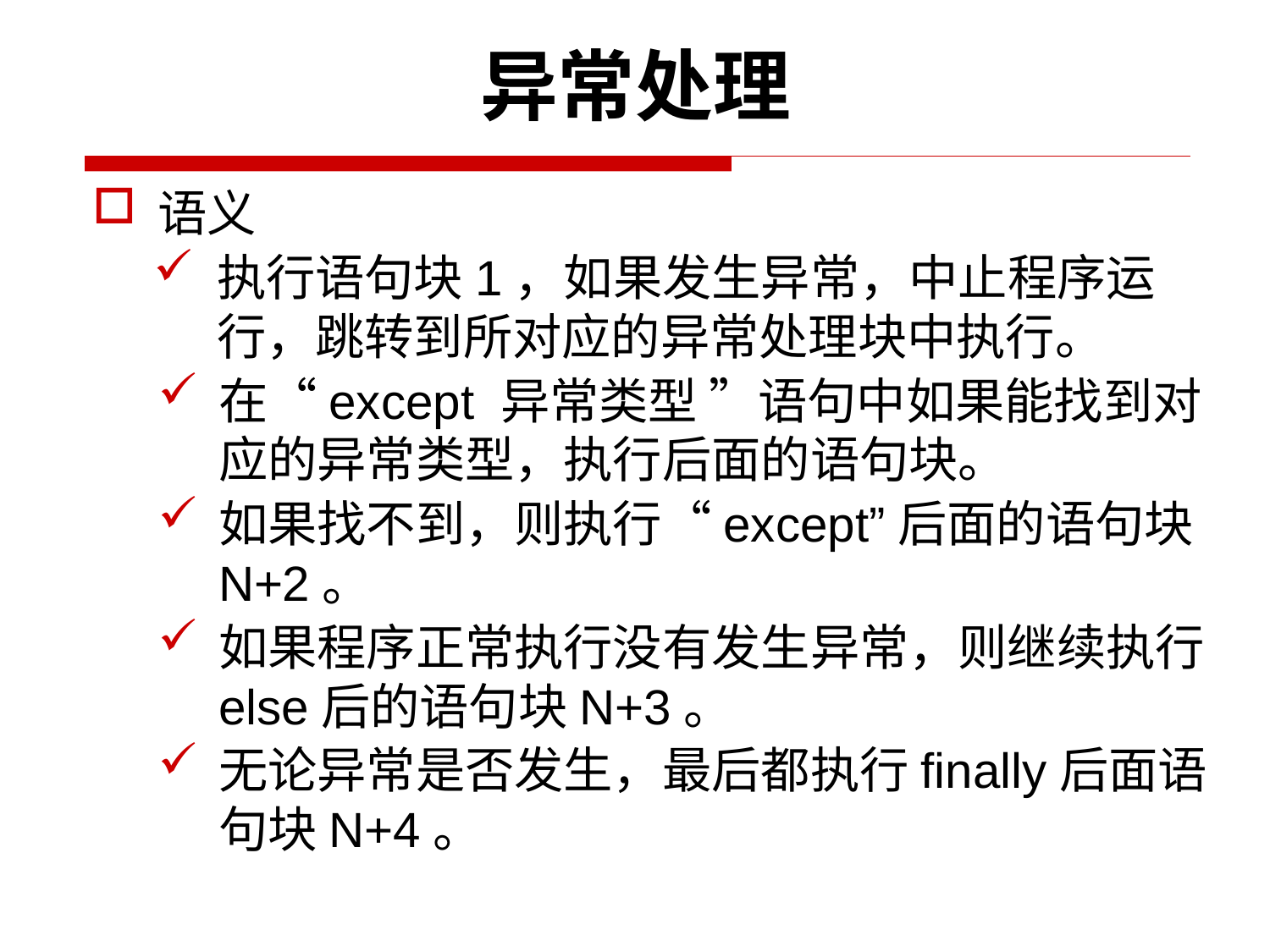

# 异常处理
语义
执行语句块1，如果发生异常，中止程序运行，跳转到所对应的异常处理块中执行。
在“except 异常类型 ”语句中如果能找到对应的异常类型，执行后面的语句块。
如果找不到，则执行“except”后面的语句块N+2。
如果程序正常执行没有发生异常，则继续执行else后的语句块N+3。
无论异常是否发生，最后都执行finally后面语句块N+4。
101